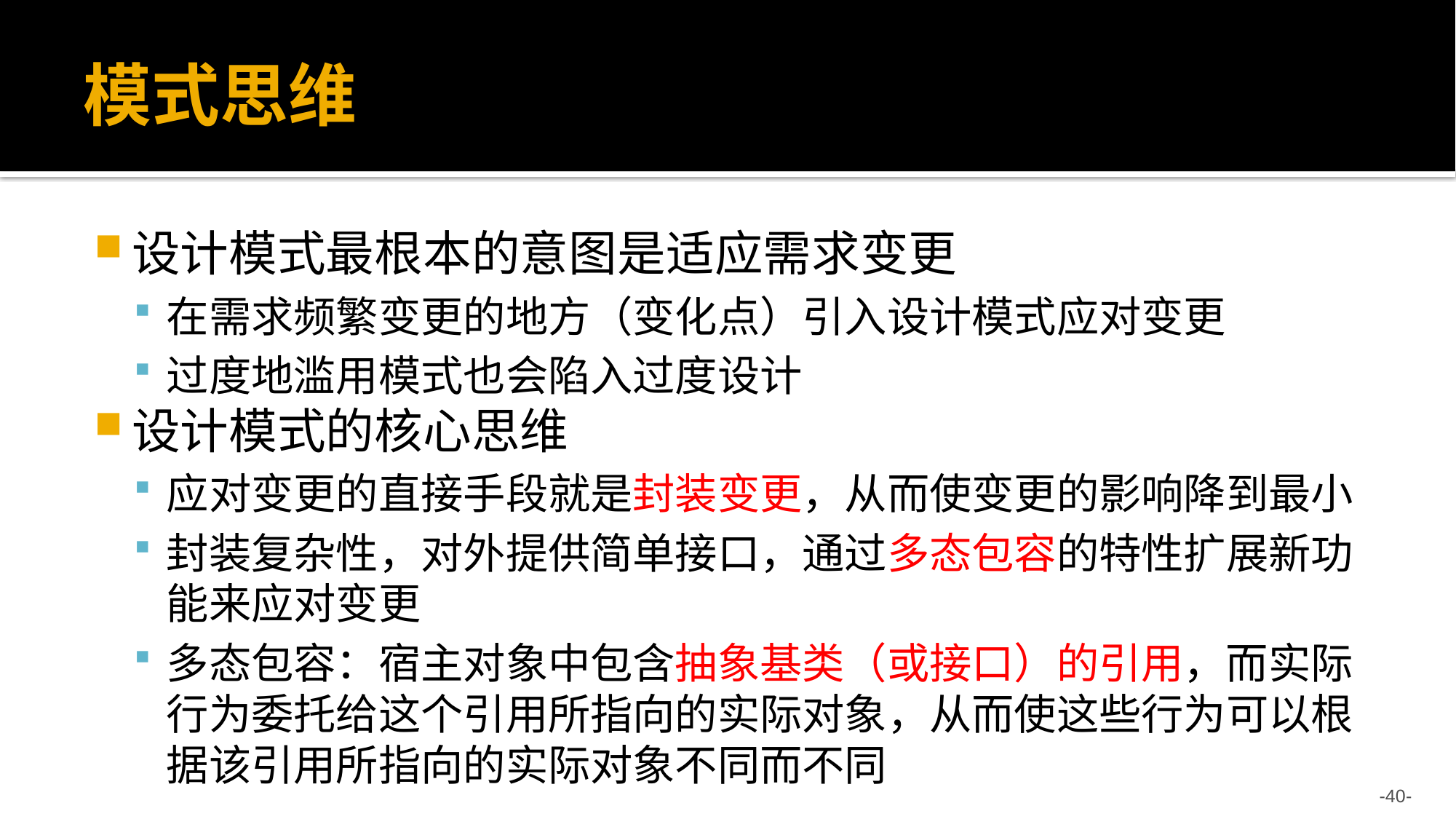

# 模式思维
设计模式最根本的意图是适应需求变更
在需求频繁变更的地方（变化点）引入设计模式应对变更
过度地滥用模式也会陷入过度设计
设计模式的核心思维
应对变更的直接手段就是封装变更，从而使变更的影响降到最小
封装复杂性，对外提供简单接口，通过多态包容的特性扩展新功能来应对变更
多态包容：宿主对象中包含抽象基类（或接口）的引用，而实际行为委托给这个引用所指向的实际对象，从而使这些行为可以根据该引用所指向的实际对象不同而不同
-40-